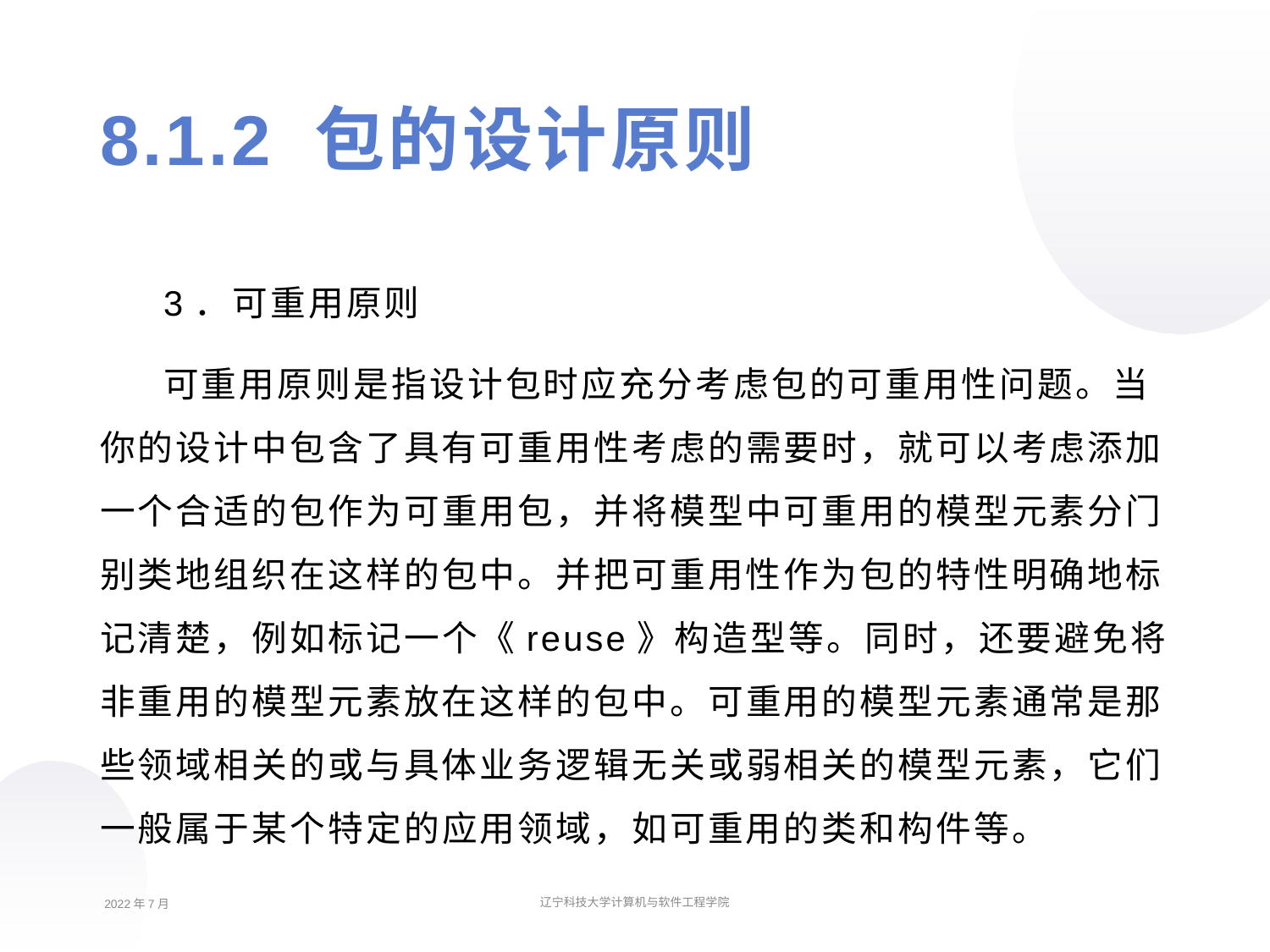

8.1.2 包的设计原则
3．可重用原则
可重用原则是指设计包时应充分考虑包的可重用性问题。当你的设计中包含了具有可重用性考虑的需要时，就可以考虑添加一个合适的包作为可重用包，并将模型中可重用的模型元素分门别类地组织在这样的包中。并把可重用性作为包的特性明确地标记清楚，例如标记一个《reuse》构造型等。同时，还要避免将非重用的模型元素放在这样的包中。可重用的模型元素通常是那些领域相关的或与具体业务逻辑无关或弱相关的模型元素，它们一般属于某个特定的应用领域，如可重用的类和构件等。

2022年7月
辽宁科技大学计算机与软件工程学院
21